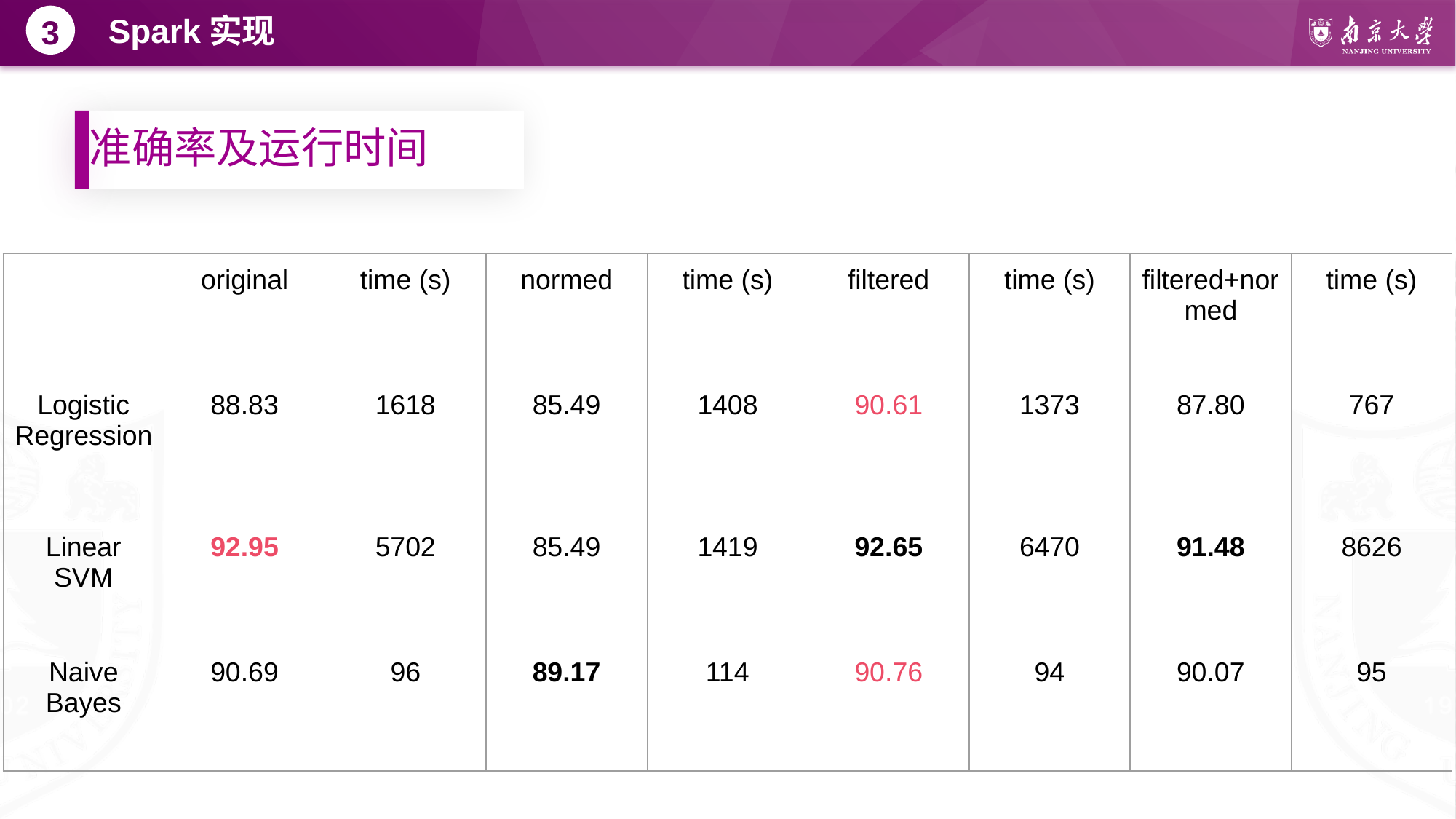

Spark实现
3

准确率及运行时间

|  | original | time (s) | normed | time (s) | filtered | time (s) | filtered+normed | time (s) |
| --- | --- | --- | --- | --- | --- | --- | --- | --- |
| Logistic Regression | 88.83 | 1618 | 85.49 | 1408 | 90.61 | 1373 | 87.80 | 767 |
| Linear SVM | 92.95 | 5702 | 85.49 | 1419 | 92.65 | 6470 | 91.48 | 8626 |
| Naive Bayes | 90.69 | 96 | 89.17 | 114 | 90.76 | 94 | 90.07 | 95 |